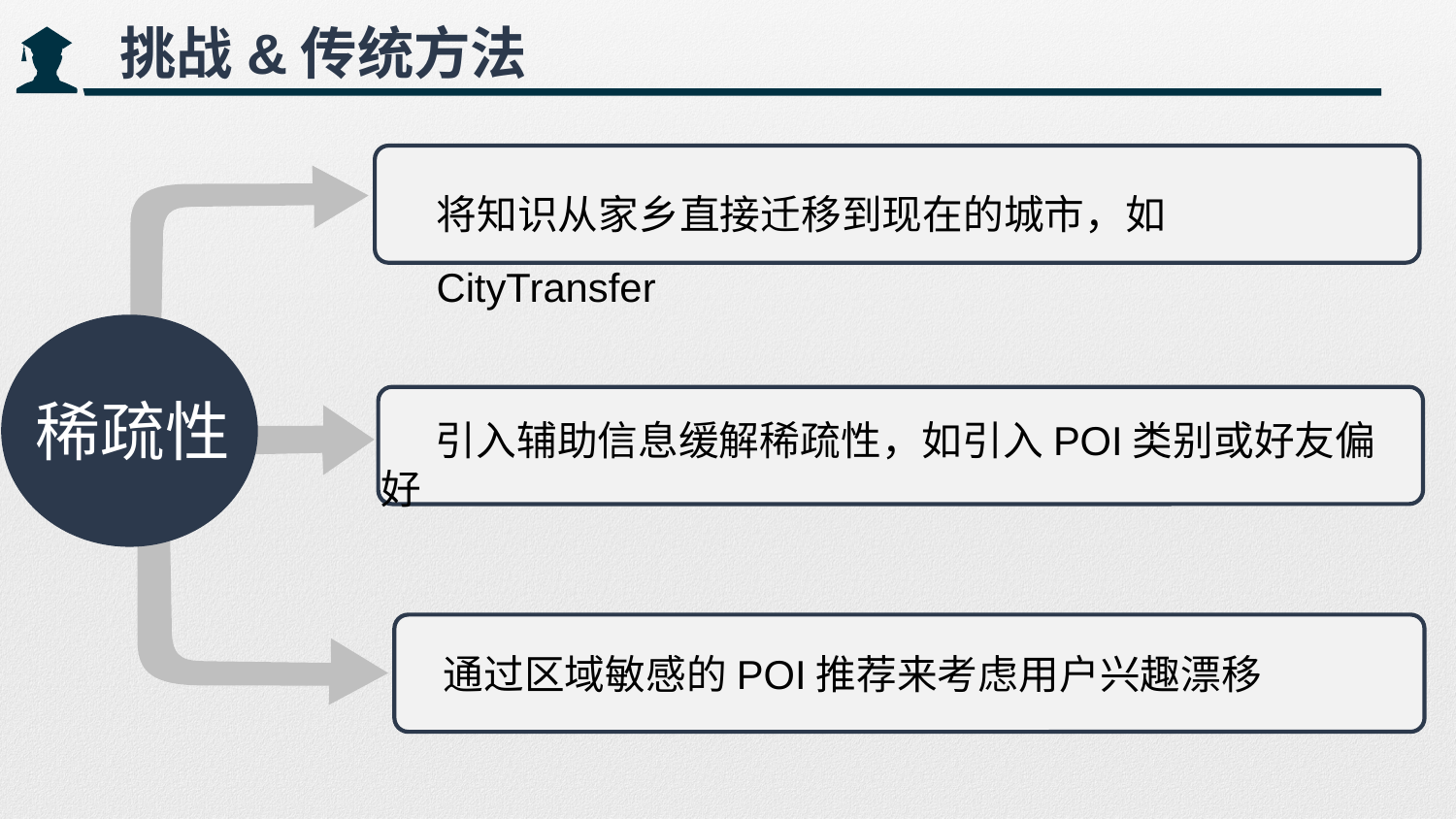

挑战&传统方法

将知识从家乡直接迁移到现在的城市，如CityTransfer

稀疏性

引入辅助信息缓解稀疏性，如引入POI类别或好友偏好

通过区域敏感的POI推荐来考虑用户兴趣漂移